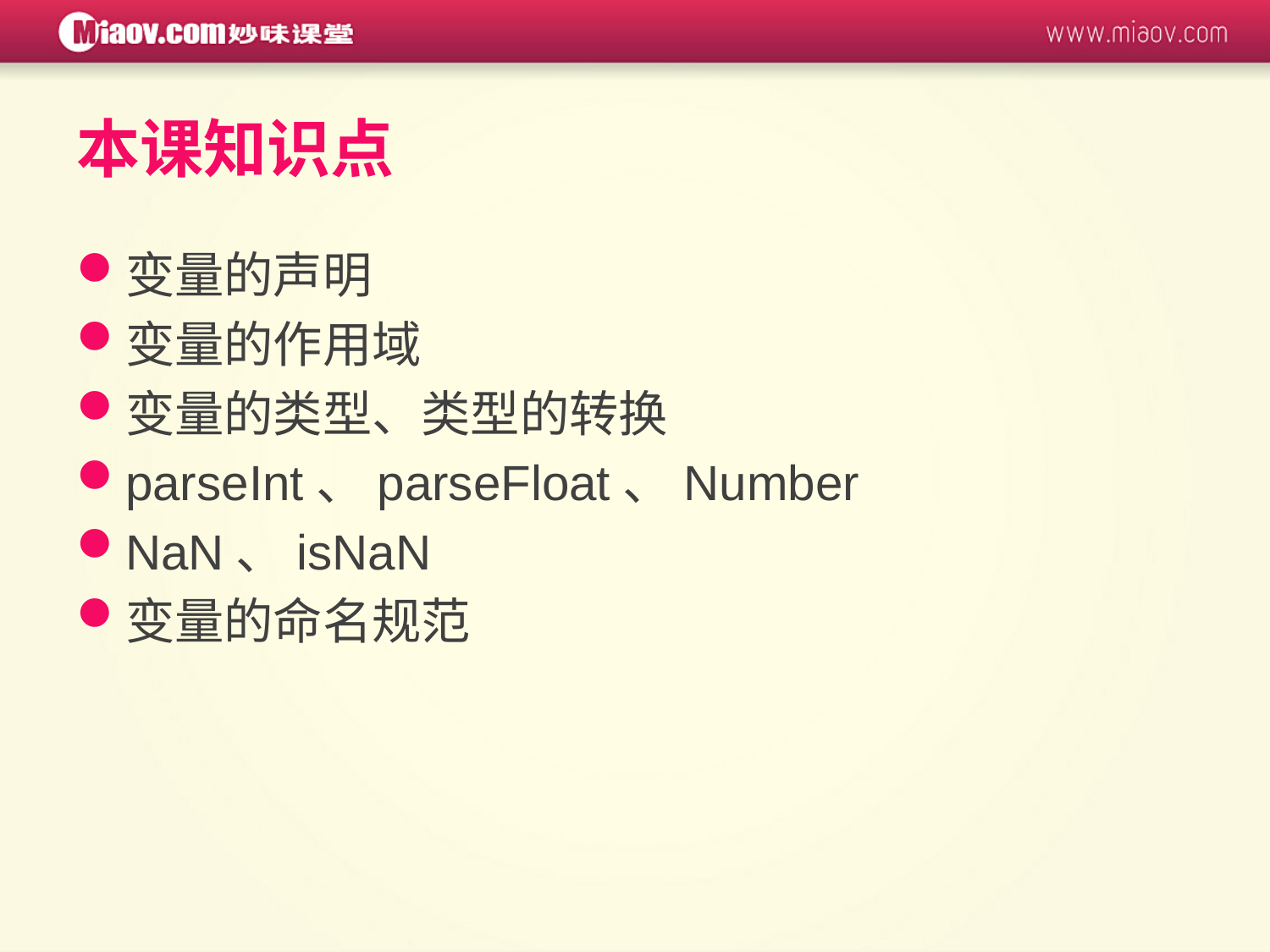

# 本课知识点
变量的声明
变量的作用域
变量的类型、类型的转换
parseInt、parseFloat、Number
NaN、isNaN
变量的命名规范